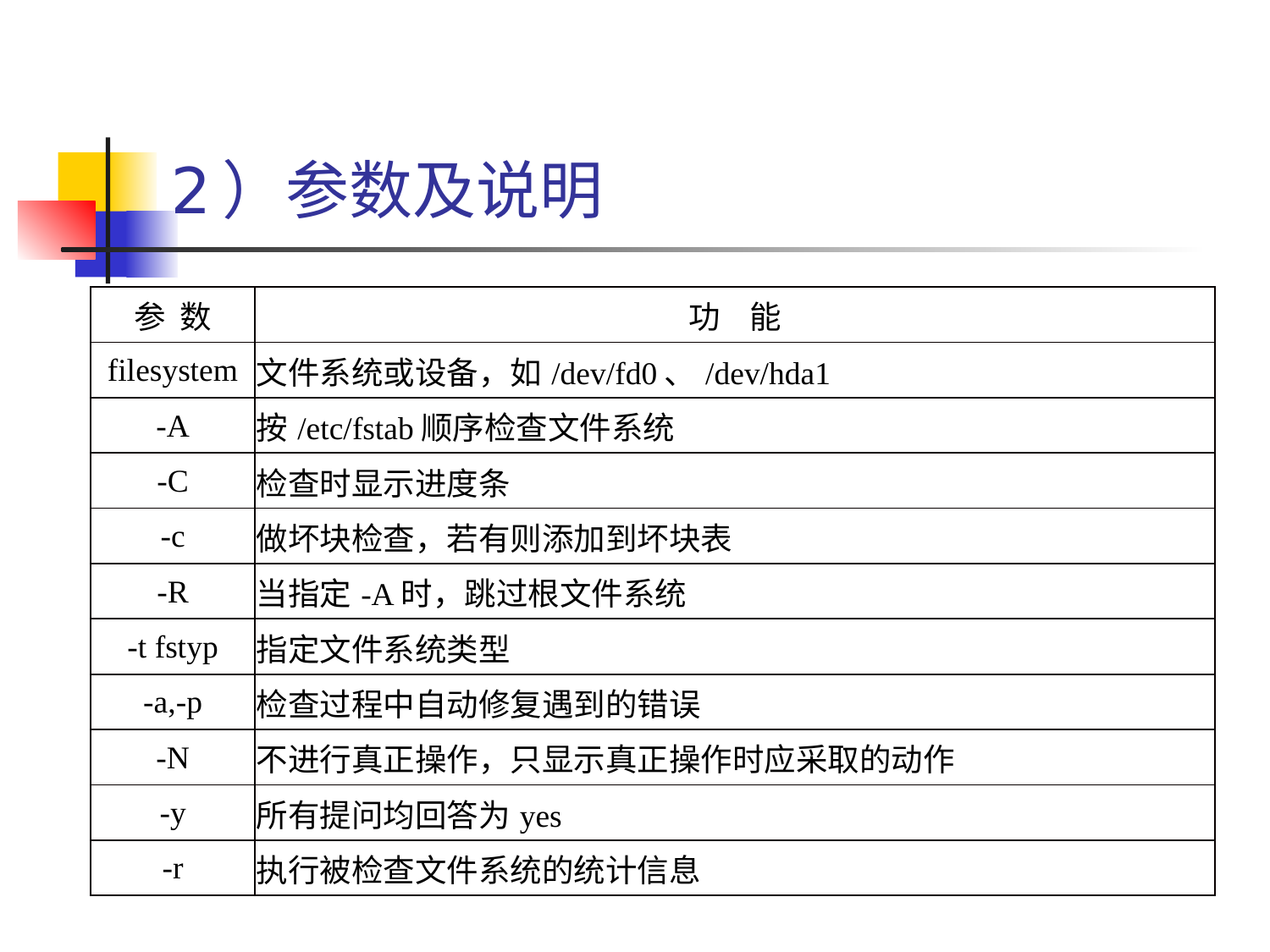

# 2）参数及说明
| 参 数 | 功 能 |
| --- | --- |
| filesystem | 文件系统或设备，如/dev/fd0、/dev/hda1 |
| -A | 按/etc/fstab顺序检查文件系统 |
| -C | 检查时显示进度条 |
| -c | 做坏块检查，若有则添加到坏块表 |
| -R | 当指定-A时，跳过根文件系统 |
| -t fstyp | 指定文件系统类型 |
| -a,-p | 检查过程中自动修复遇到的错误 |
| -N | 不进行真正操作，只显示真正操作时应采取的动作 |
| -y | 所有提问均回答为yes |
| -r | 执行被检查文件系统的统计信息 |